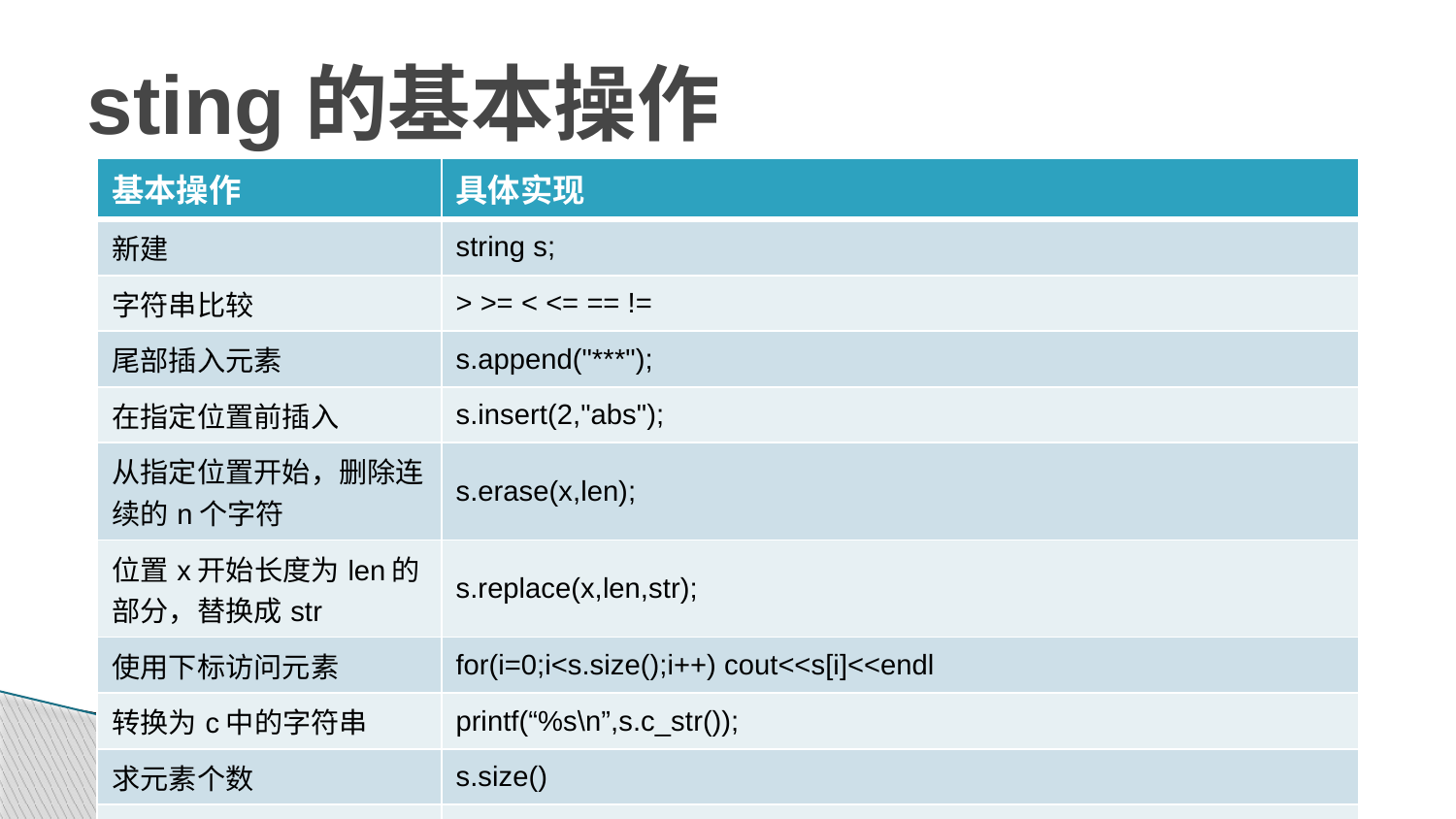

sting的基本操作
| 基本操作 | 具体实现 |
| --- | --- |
| 新建 | string s; |
| 字符串比较 | > >= < <= == != |
| 尾部插入元素 | s.append("\*\*\*"); |
| 在指定位置前插入 | s.insert(2,"abs"); |
| 从指定位置开始，删除连续的n个字符 | s.erase(x,len); |
| 位置x开始长度为len的部分，替换成str | s.replace(x,len,str); |
| 使用下标访问元素 | for(i=0;i<s.size();i++) cout<<s[i]<<endl |
| 转换为c中的字符串 | printf(“%s\n”,s.c\_str()); |
| 求元素个数 | s.size() |
| 清空 | s.clear() |